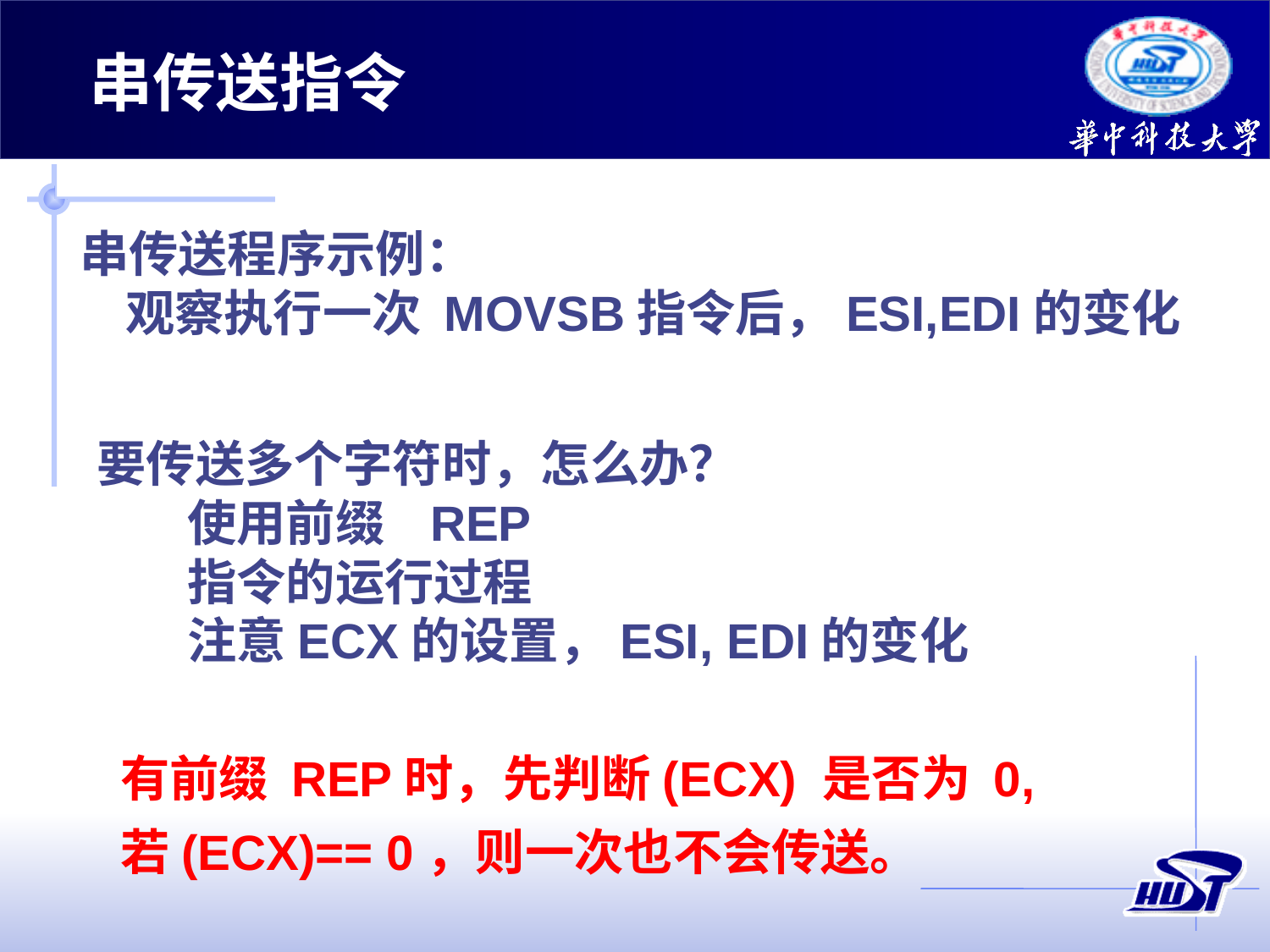

串传送指令
串传送程序示例：
   观察执行一次 MOVSB指令后，ESI,EDI的变化
要传送多个字符时，怎么办？
       使用前缀   REP
       指令的运行过程
       注意ECX的设置，ESI, EDI的变化

有前缀 REP时，先判断(ECX) 是否为 0,
若(ECX)== 0，则一次也不会传送。